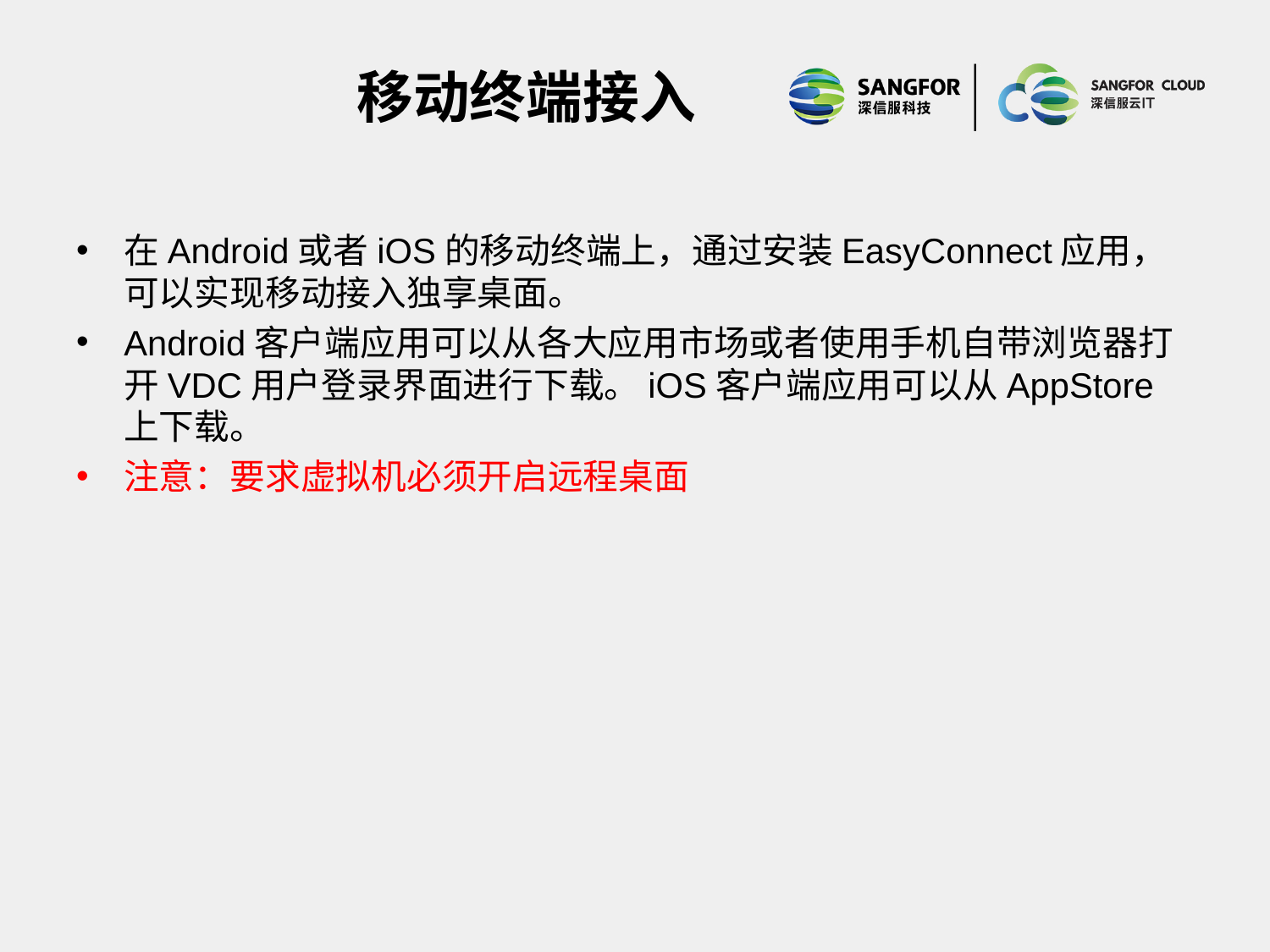

# 移动终端接入
在Android或者iOS的移动终端上，通过安装EasyConnect应用，可以实现移动接入独享桌面。
Android客户端应用可以从各大应用市场或者使用手机自带浏览器打开VDC用户登录界面进行下载。iOS客户端应用可以从AppStore上下载。
注意：要求虚拟机必须开启远程桌面